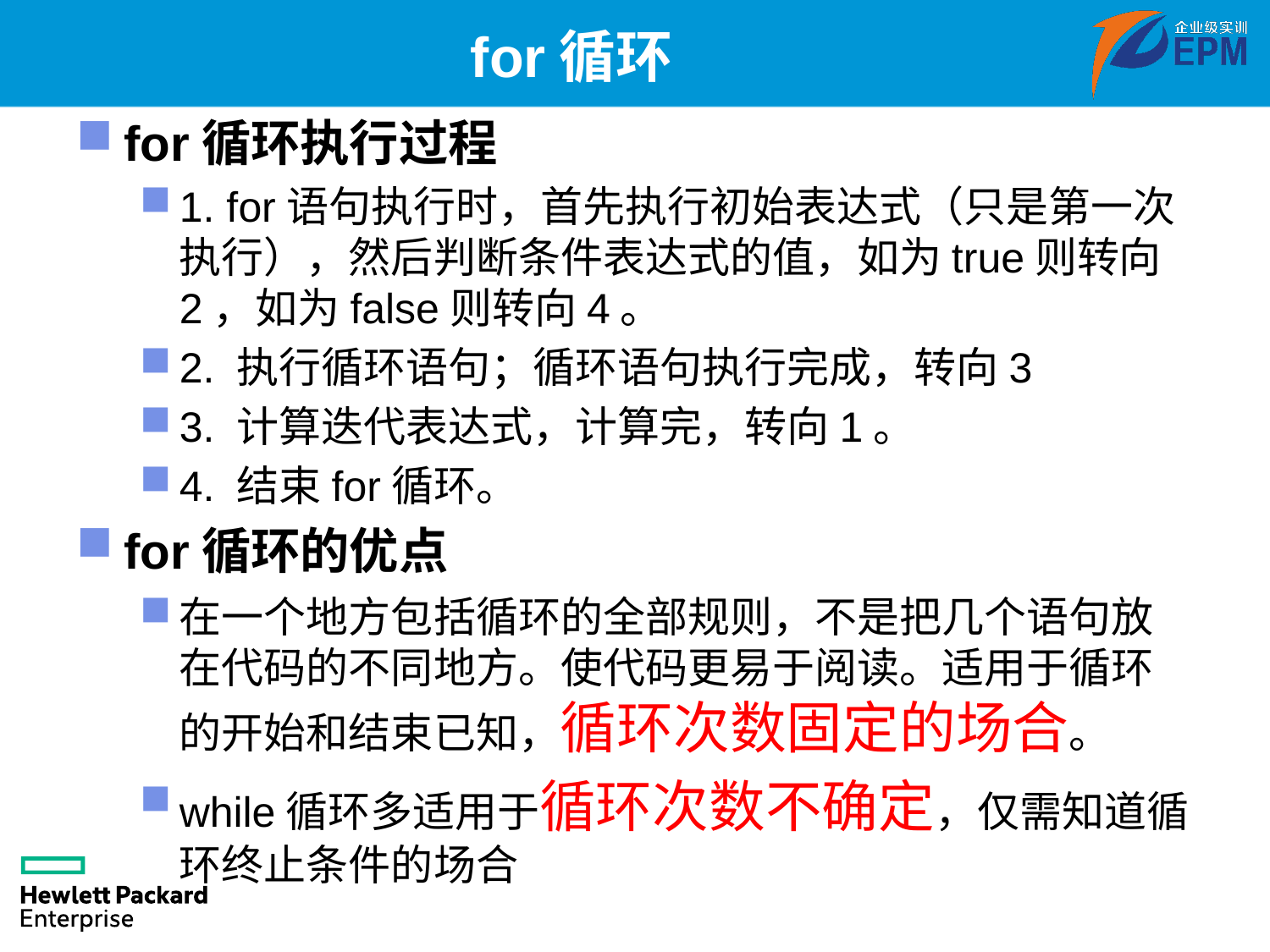

# for循环
for循环执行过程
1. for语句执行时，首先执行初始表达式（只是第一次执行），然后判断条件表达式的值，如为true则转向2，如为false则转向4。
2. 执行循环语句；循环语句执行完成，转向3
3. 计算迭代表达式，计算完，转向1。
4. 结束for循环。
for循环的优点
在一个地方包括循环的全部规则，不是把几个语句放在代码的不同地方。使代码更易于阅读。适用于循环的开始和结束已知，循环次数固定的场合。
while循环多适用于循环次数不确定，仅需知道循环终止条件的场合